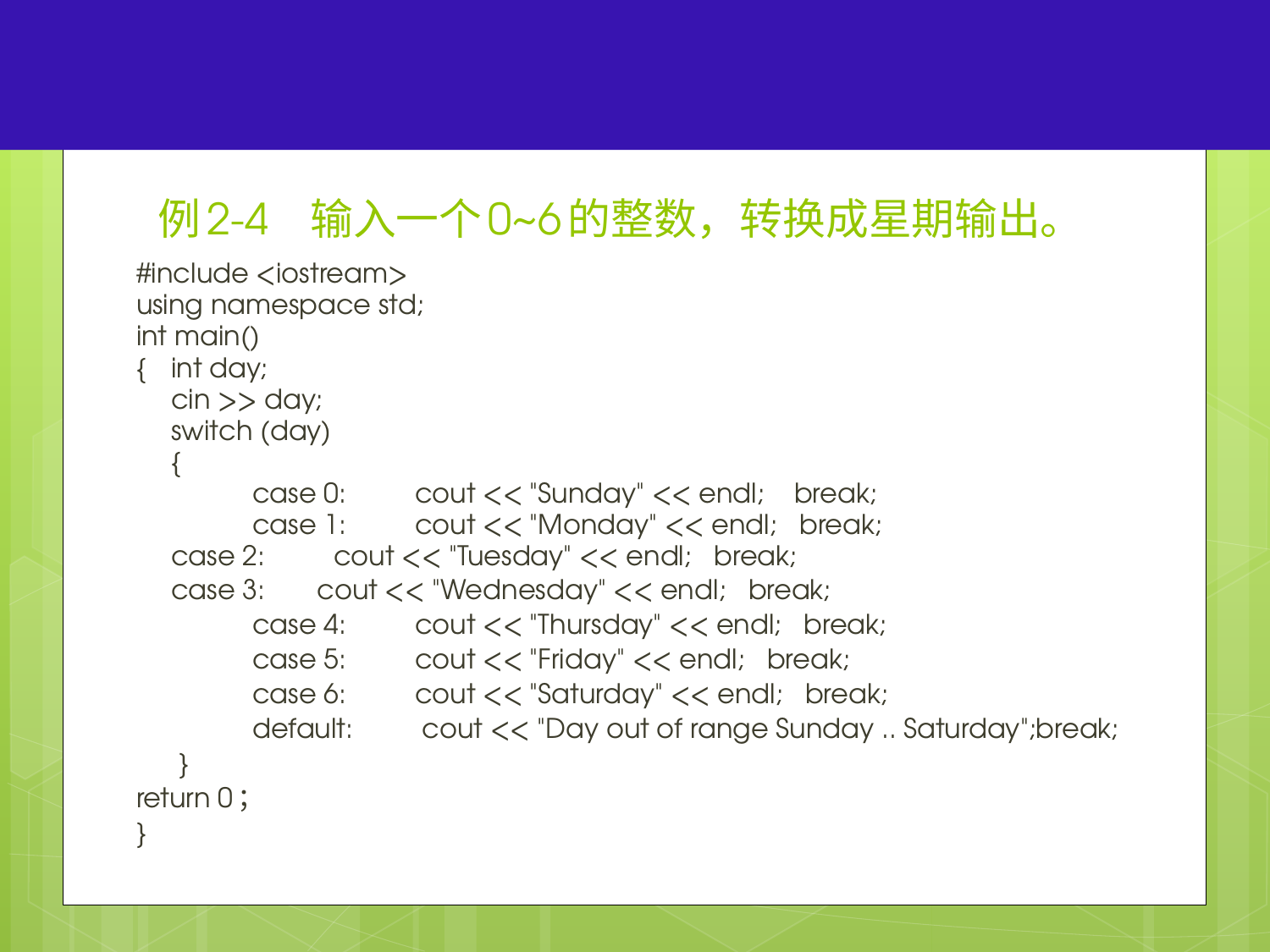

38
# 例2-4   输入一个0~6的整数，转换成星期输出。
#include <iostream>
using namespace std;
int main()
{	int day;
	cin >> day;
	switch (day)
	{
	 	case 0:	cout << "Sunday" << endl;    break;
	 	case 1:	cout << "Monday" << endl;   break;
		case 2:	cout << "Tuesday" << endl;   break;
		case 3:       cout << "Wednesday" << endl;   break;
	 	case 4:	cout << "Thursday" << endl;   break;
	 	case 5:	cout << "Friday" << endl;   break;
	 	case 6:	cout << "Saturday" << endl;   break;
	 	default:	 cout << "Day out of range Sunday .. Saturday";break;
	 }
return 0；
}